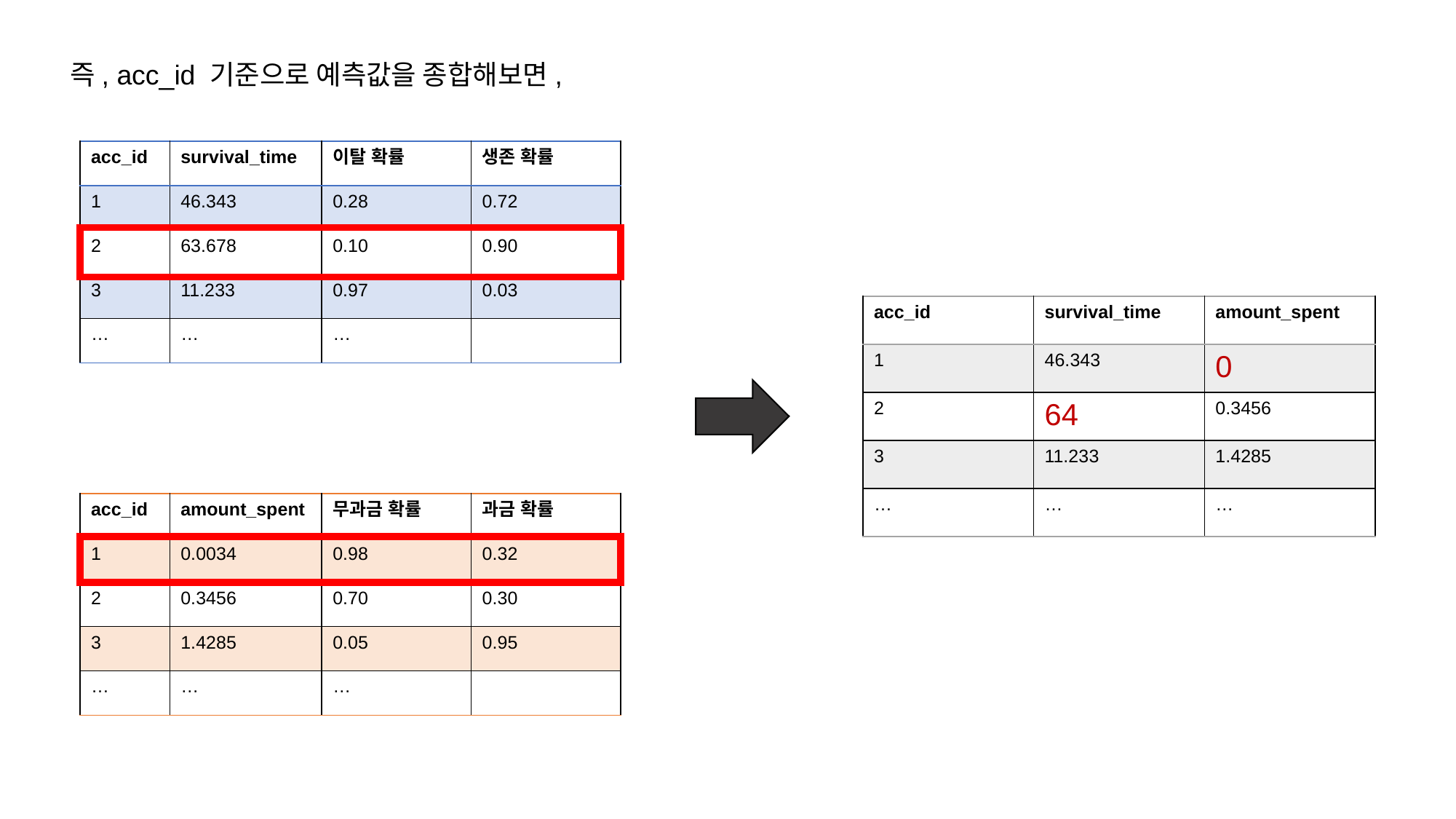

즉, acc_id 기준으로 예측값을 종합해보면,
| acc\_id | survival\_time |
| --- | --- |
| 1 | 46.343 |
| 2 | 63.678 |
| 3 | 11.233 |
| … | … |
| 이탈 확률 | 생존 확률 |
| --- | --- |
| 0.28 | 0.72 |
| 0.10 | 0.90 |
| 0.97 | 0.03 |
| … |  |

| acc\_id | survival\_time | amount\_spent |
| --- | --- | --- |
| 1 | 46.343 | 0 |
| 2 | 64 | 0.3456 |
| 3 | 11.233 | 1.4285 |
| … | … | … |

| acc\_id | amount\_spent |
| --- | --- |
| 1 | 0.0034 |
| 2 | 0.3456 |
| 3 | 1.4285 |
| … | … |
| 무과금 확률 | 과금 확률 |
| --- | --- |
| 0.98 | 0.32 |
| 0.70 | 0.30 |
| 0.05 | 0.95 |
| … |  |